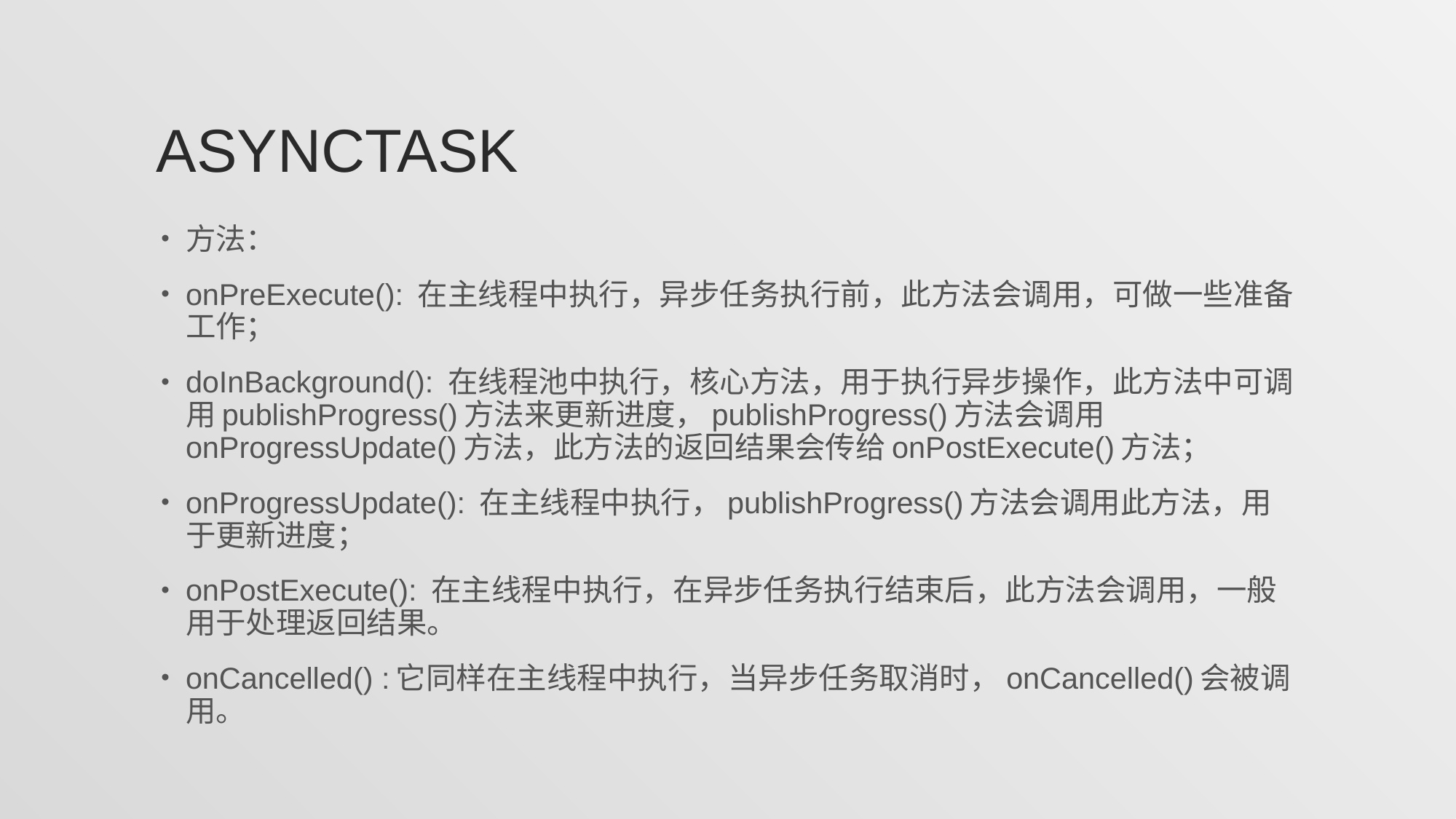

# AsyncTask
方法：
onPreExecute(): 在主线程中执行，异步任务执行前，此方法会调用，可做一些准备工作；
doInBackground(): 在线程池中执行，核心方法，用于执行异步操作，此方法中可调用publishProgress()方法来更新进度，publishProgress()方法会调用onProgressUpdate()方法，此方法的返回结果会传给onPostExecute()方法；
onProgressUpdate(): 在主线程中执行，publishProgress()方法会调用此方法，用于更新进度；
onPostExecute(): 在主线程中执行，在异步任务执行结束后，此方法会调用，一般用于处理返回结果。
onCancelled() :它同样在主线程中执行，当异步任务取消时，onCancelled()会被调用。